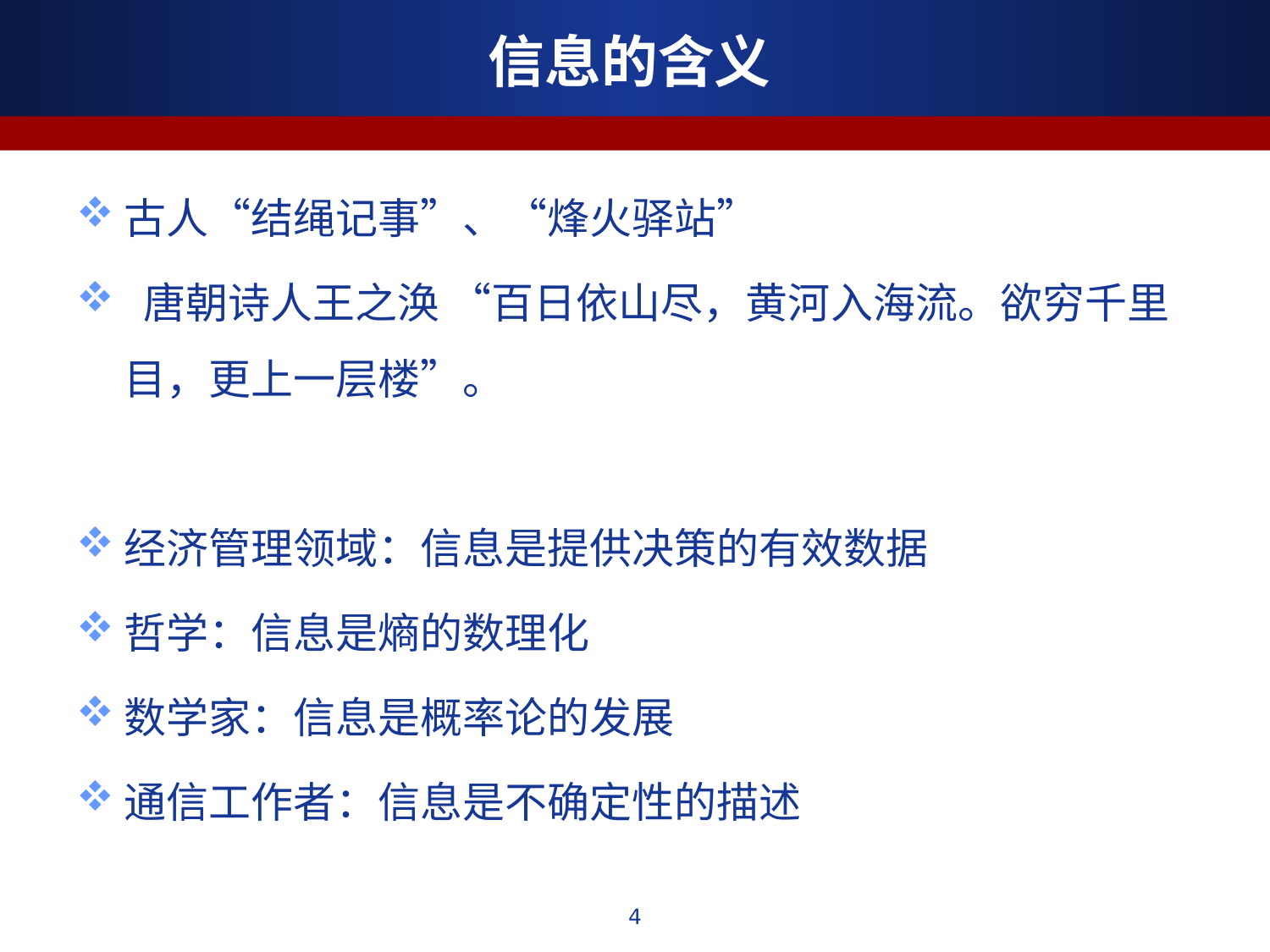

# 信息的含义
古人“结绳记事”、“烽火驿站”
 唐朝诗人王之涣 “百日依山尽，黄河入海流。欲穷千里目，更上一层楼”。

经济管理领域：信息是提供决策的有效数据
哲学：信息是熵的数理化
数学家：信息是概率论的发展
通信工作者：信息是不确定性的描述

4